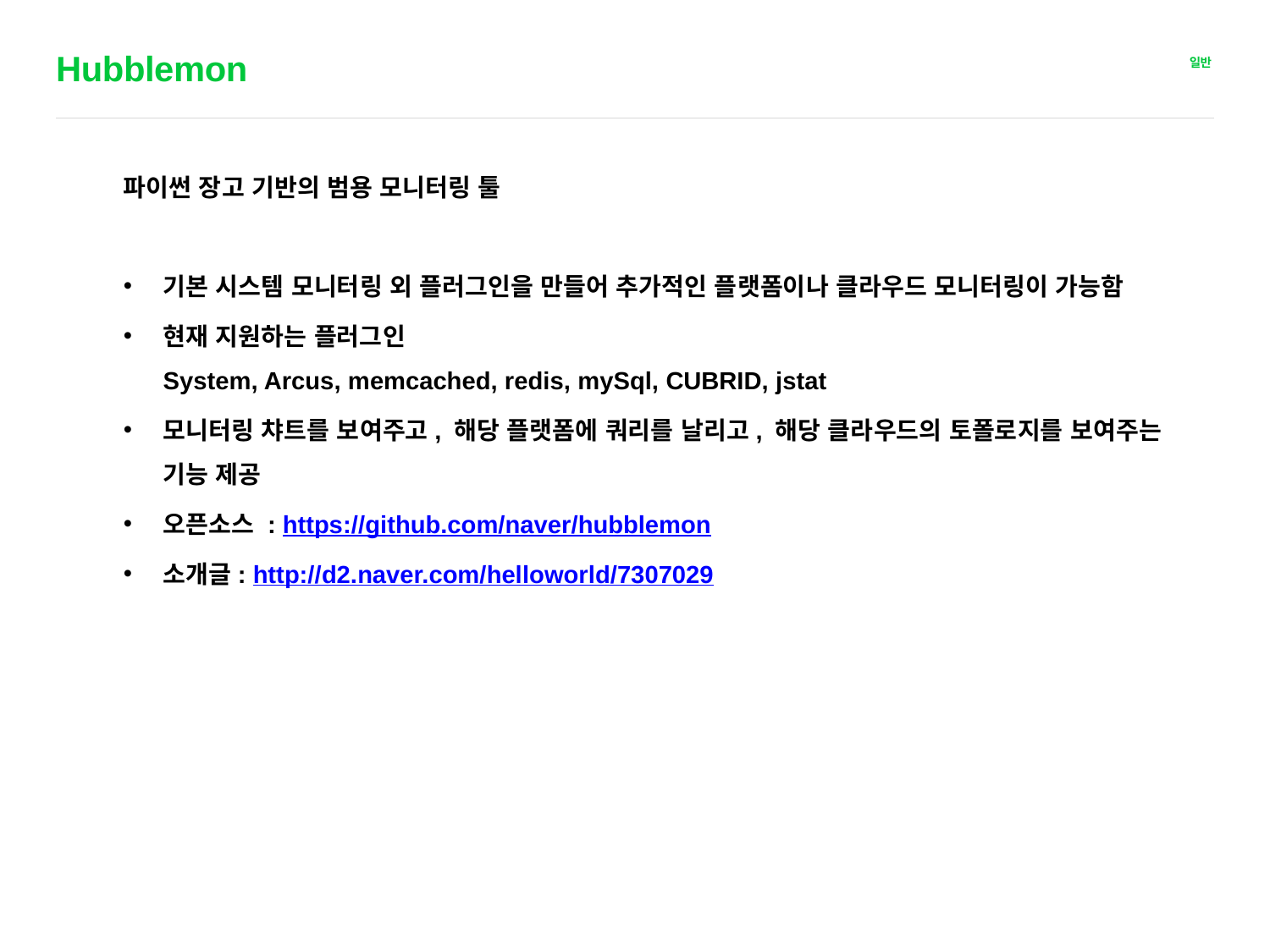

# Hubblemon
파이썬 장고 기반의 범용 모니터링 툴

기본 시스템 모니터링 외 플러그인을 만들어 추가적인 플랫폼이나 클라우드 모니터링이 가능함
현재 지원하는 플러그인
System, Arcus, memcached, redis, mySql, CUBRID, jstat
모니터링 챠트를 보여주고, 해당 플랫폼에 쿼리를 날리고, 해당 클라우드의 토폴로지를 보여주는 기능 제공
오픈소스 : https://github.com/naver/hubblemon
소개글: http://d2.naver.com/helloworld/7307029